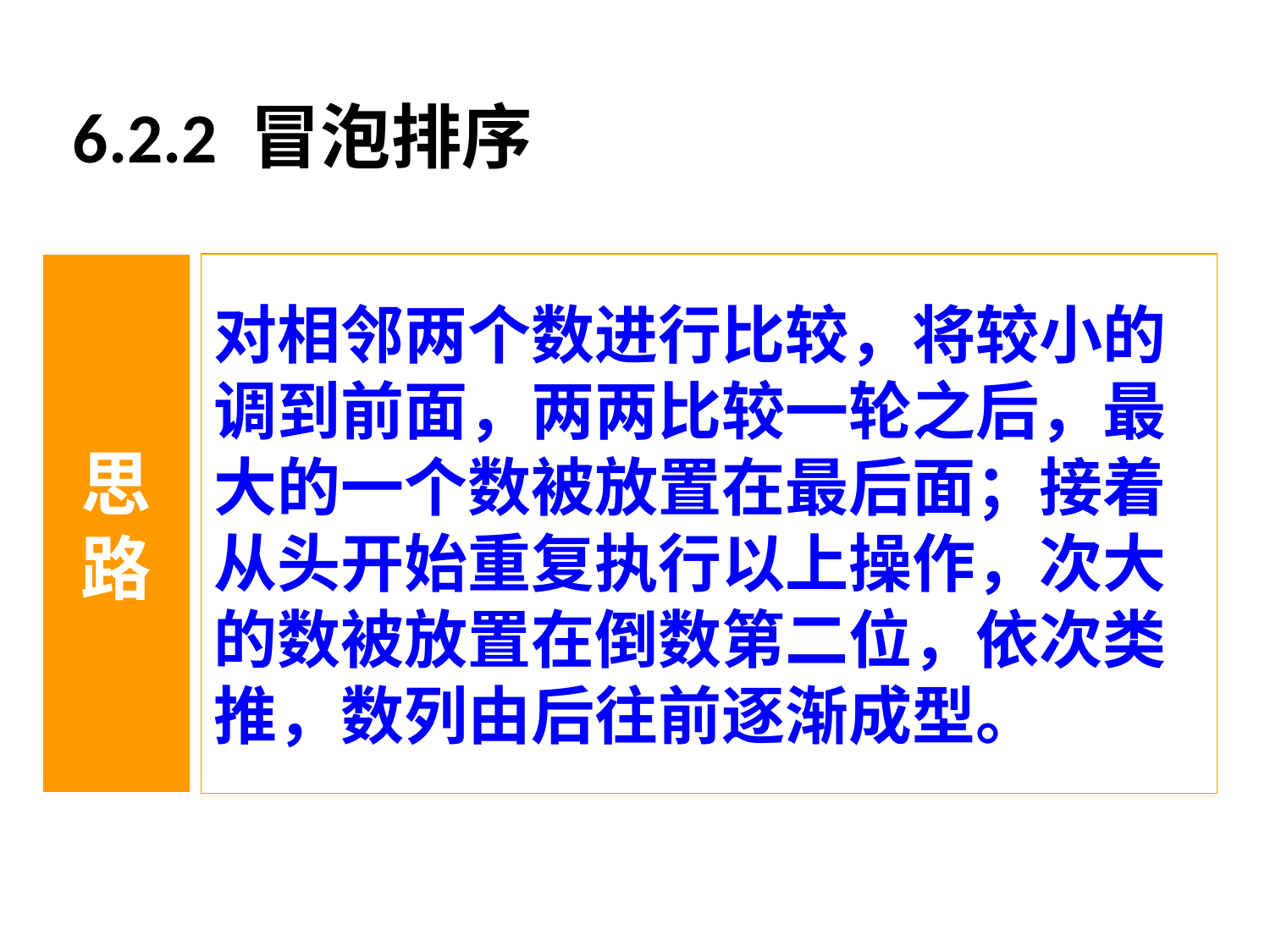

# 6.2.2 冒泡排序
思
路
对相邻两个数进行比较，将较小的调到前面，两两比较一轮之后，最大的一个数被放置在最后面；接着从头开始重复执行以上操作，次大的数被放置在倒数第二位，依次类推，数列由后往前逐渐成型。